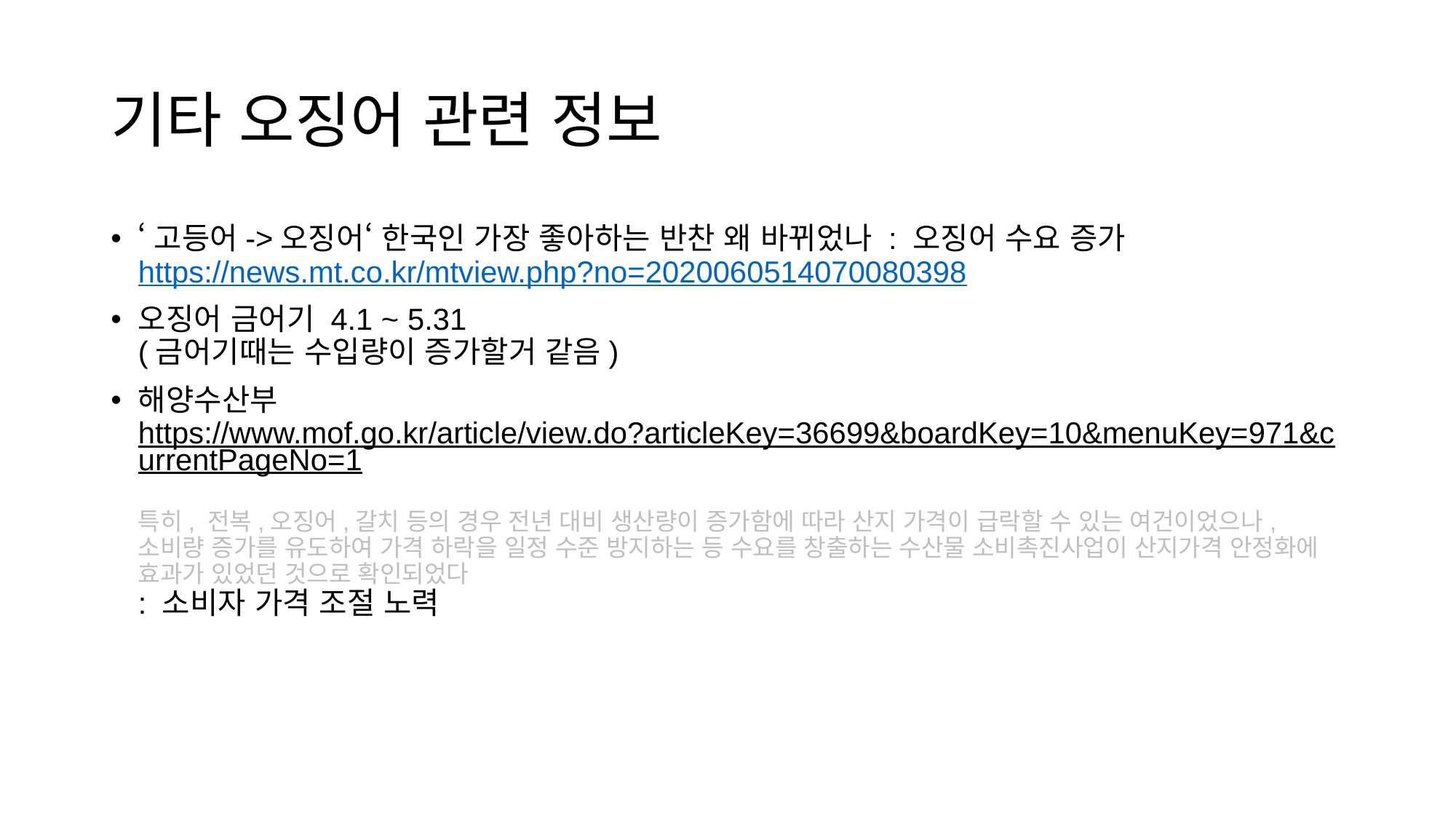

# 기타 오징어 관련 정보
‘고등어->오징어‘ 한국인 가장 좋아하는 반찬 왜 바뀌었나 : 오징어 수요 증가
https://news.mt.co.kr/mtview.php?no=2020060514070080398
오징어 금어기 4.1 ~ 5.31
(금어기때는 수입량이 증가할거 같음)
해양수산부
https://www.mof.go.kr/article/view.do?articleKey=36699&boardKey=10&menuKey=971&currentPageNo=1
특히, 전복,오징어,갈치 등의 경우 전년 대비 생산량이 증가함에 따라 산지 가격이 급락할 수 있는 여건이었으나, 소비량 증가를 유도하여 가격 하락을 일정 수준 방지하는 등 수요를 창출하는 수산물 소비촉진사업이 산지가격 안정화에 효과가 있었던 것으로 확인되었다
: 소비자 가격 조절 노력